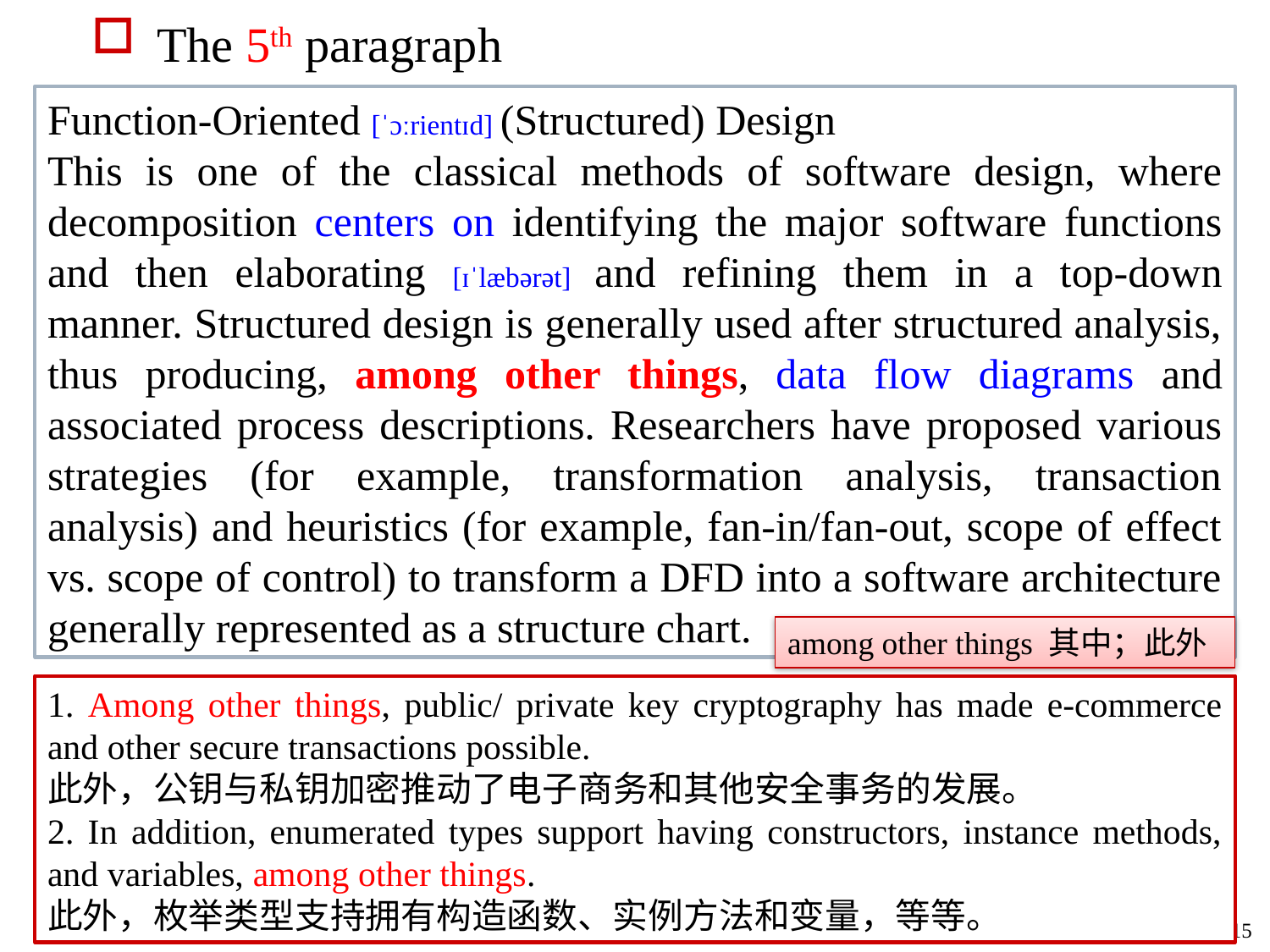

The 5th paragraph
Function-Oriented [ˈɔːrientɪd] (Structured) Design
This is one of the classical methods of software design, where decomposition centers on identifying the major software functions and then elaborating [ɪˈlæbərət] and refining them in a top-down manner. Structured design is generally used after structured analysis, thus producing, among other things, data flow diagrams and associated process descriptions. Researchers have proposed various strategies (for example, transformation analysis, transaction analysis) and heuristics (for example, fan-in/fan-out, scope of effect vs. scope of control) to transform a DFD into a software architecture generally represented as a structure chart.
among other things 其中；此外
1. Among other things, public/ private key cryptography has made e-commerce and other secure transactions possible.
此外，公钥与私钥加密推动了电子商务和其他安全事务的发展。
2. In addition, enumerated types support having constructors, instance methods, and variables, among other things.
此外，枚举类型支持拥有构造函数、实例方法和变量，等等。
15